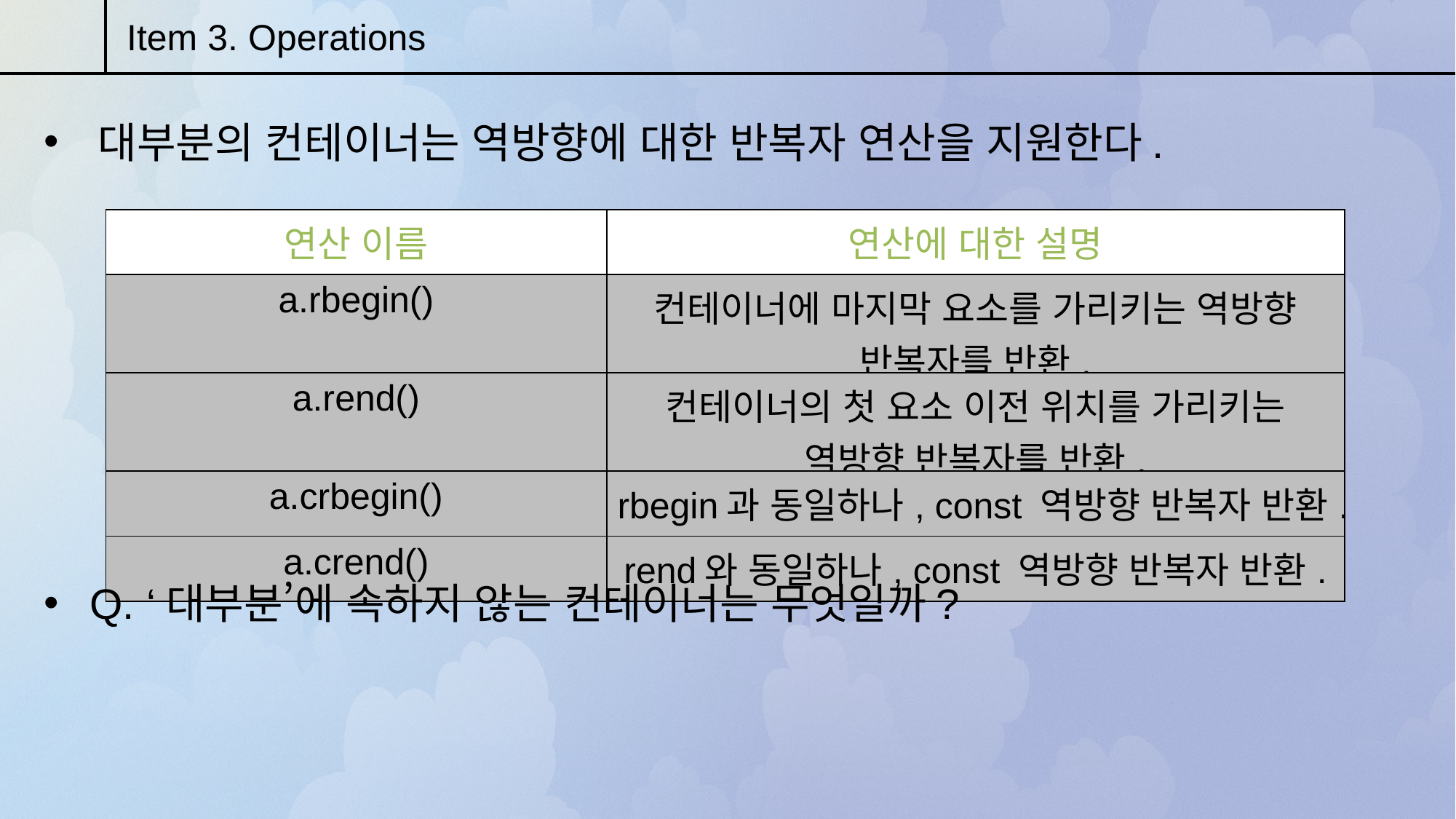

Item 3. Operations
 대부분의 컨테이너는 역방향에 대한 반복자 연산을 지원한다.
| 연산 이름 | 연산에 대한 설명 |
| --- | --- |
| a.rbegin() | 컨테이너에 마지막 요소를 가리키는 역방향 반복자를 반환. |
| a.rend() | 컨테이너의 첫 요소 이전 위치를 가리키는 역방향 반복자를 반환. |
| a.crbegin() | rbegin과 동일하나, const 역방향 반복자 반환. |
| a.crend() | rend와 동일하나, const 역방향 반복자 반환. |
 Q. ‘대부분’에 속하지 않는 컨테이너는 무엇일까?